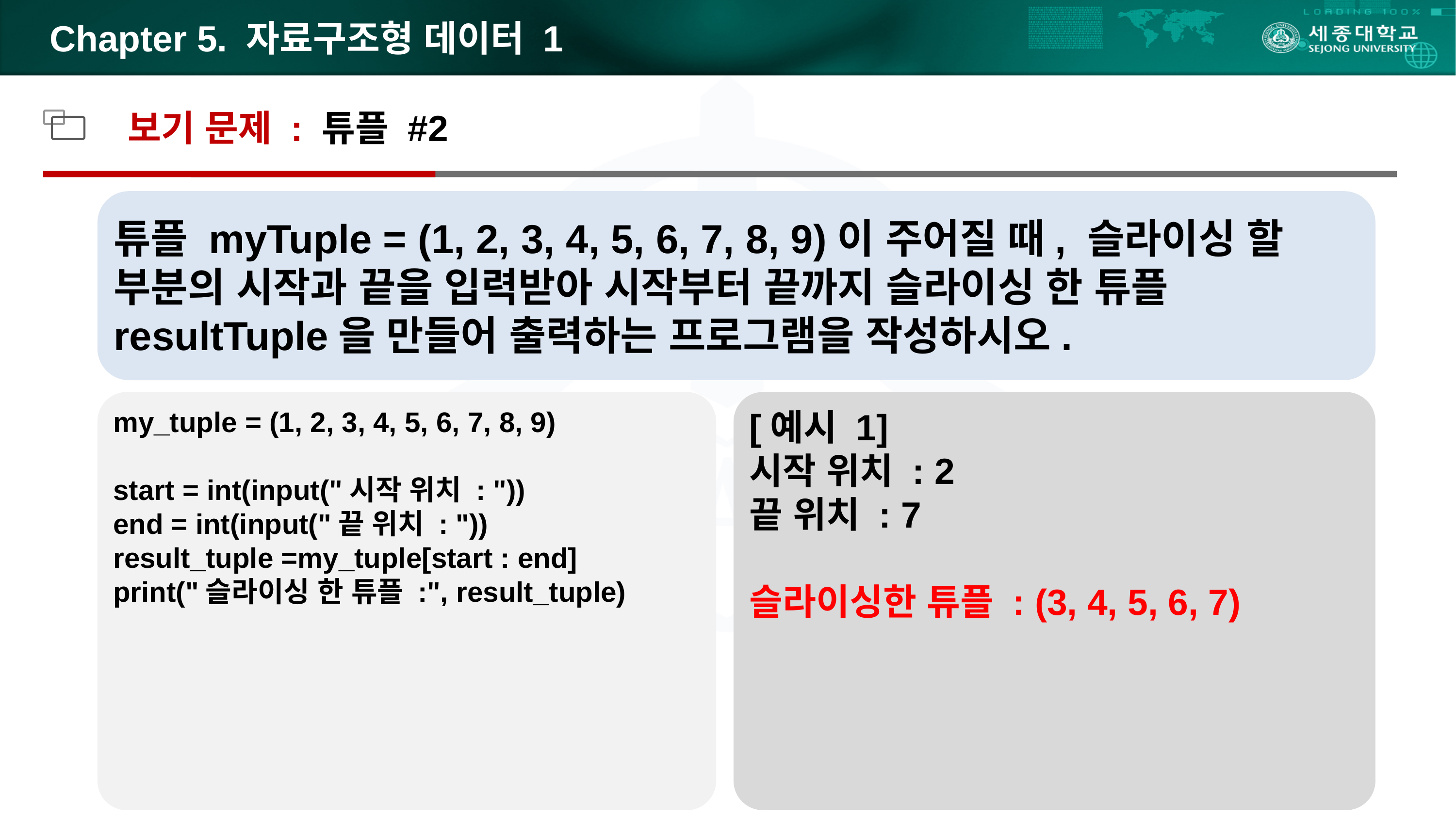

# Chapter 5. 자료구조형 데이터 1
보기 문제 : 튜플 #2
튜플 myTuple = (1, 2, 3, 4, 5, 6, 7, 8, 9)이 주어질 때, 슬라이싱 할 부분의 시작과 끝을 입력받아 시작부터 끝까지 슬라이싱 한 튜플 resultTuple을 만들어 출력하는 프로그램을 작성하시오.
my_tuple = (1, 2, 3, 4, 5, 6, 7, 8, 9)

start = int(input("시작 위치 : "))
end = int(input("끝 위치 : "))
result_tuple =my_tuple[start : end]
print("슬라이싱 한 튜플 :", result_tuple)
[예시 1]
시작 위치 : 2
끝 위치 : 7

슬라이싱한 튜플 : (3, 4, 5, 6, 7)